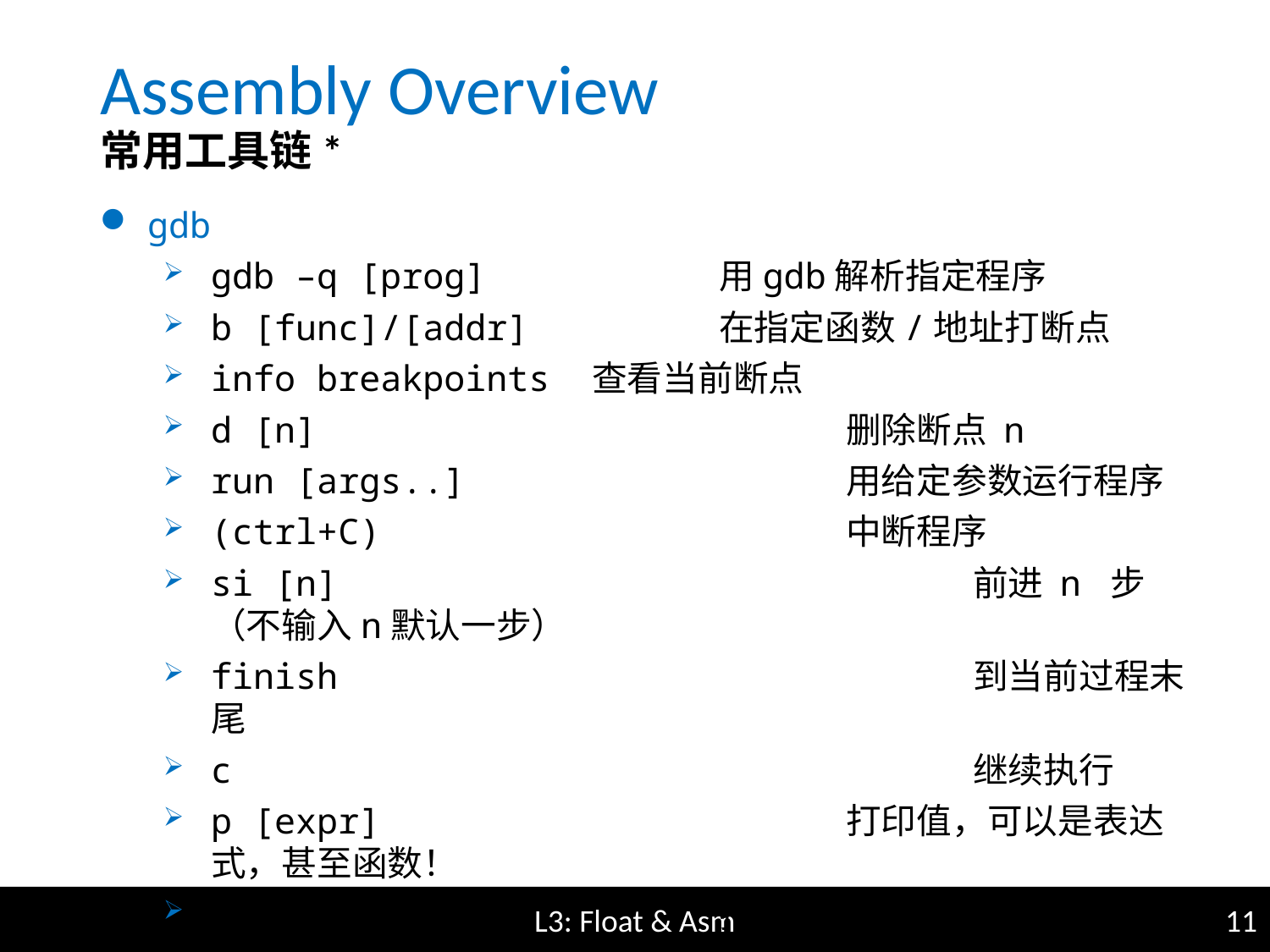

Assembly Overview
常用工具链*
gdb
gdb –q [prog]		用gdb解析指定程序
b [func]/[addr]		在指定函数/地址打断点
info breakpoints	查看当前断点
d [n]					删除断点 n
run [args..]			用给定参数运行程序
(ctrl+C)				中断程序
si [n]					前进 n 步（不输入n默认一步）
finish					到当前过程末尾
c						继续执行
p [expr]				打印值，可以是表达式，甚至函数！
x/nx [addr]			打印指定位置内存值，n个字节
disass [func]		反汇编当前函数或指定函数
L3: Float & Asm
11